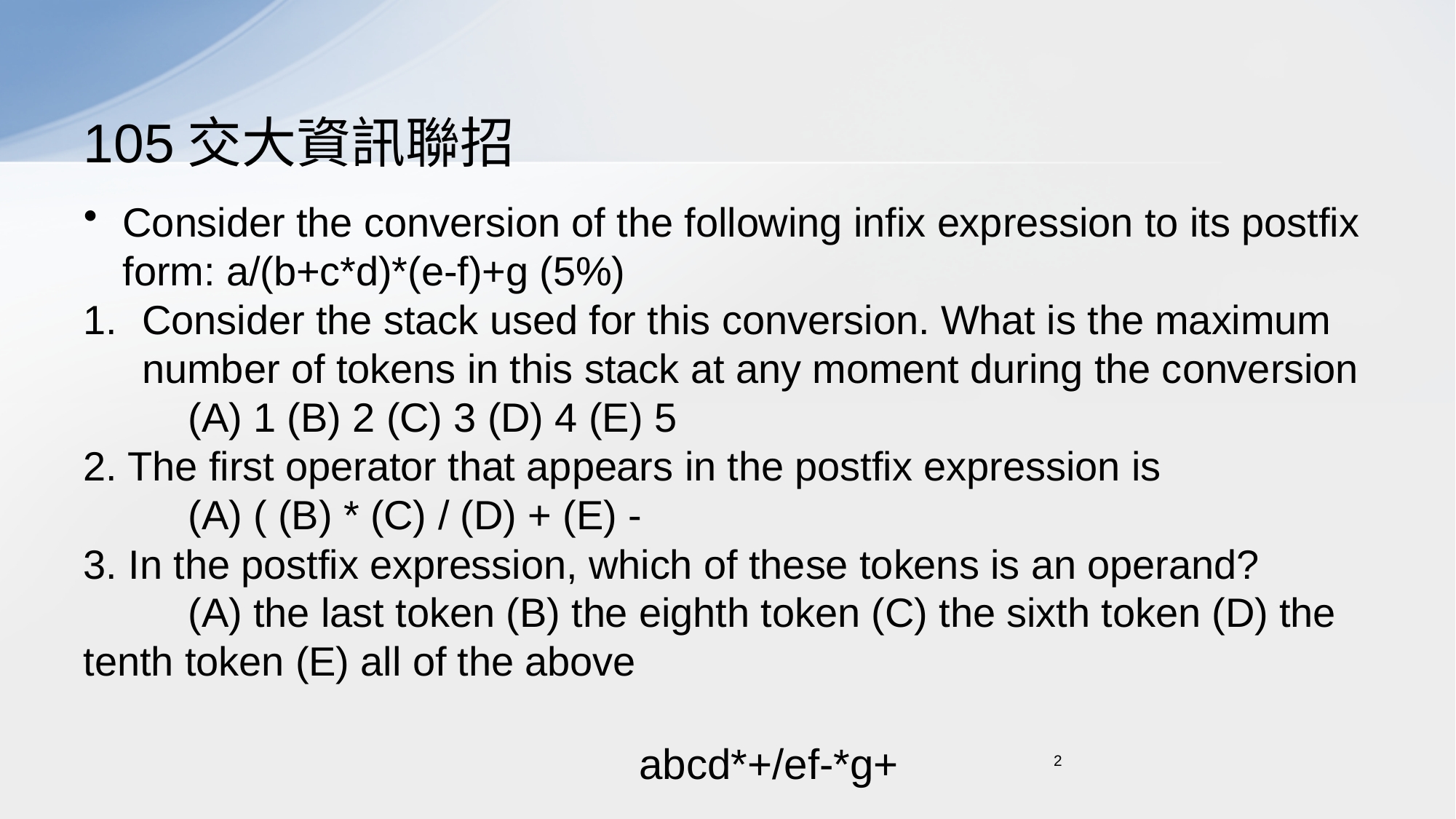

# 105交大資訊聯招
Consider the conversion of the following infix expression to its postfix form: a/(b+c*d)*(e-f)+g (5%)
Consider the stack used for this conversion. What is the maximum number of tokens in this stack at any moment during the conversion
	(A) 1 (B) 2 (C) 3 (D) 4 (E) 5
2. The first operator that appears in the postfix expression is
	(A) ( (B) * (C) / (D) + (E) -
3. In the postfix expression, which of these tokens is an operand?
	(A) the last token (B) the eighth token (C) the sixth token (D) the tenth token (E) all of the above

abcd*+/ef-*g+
2